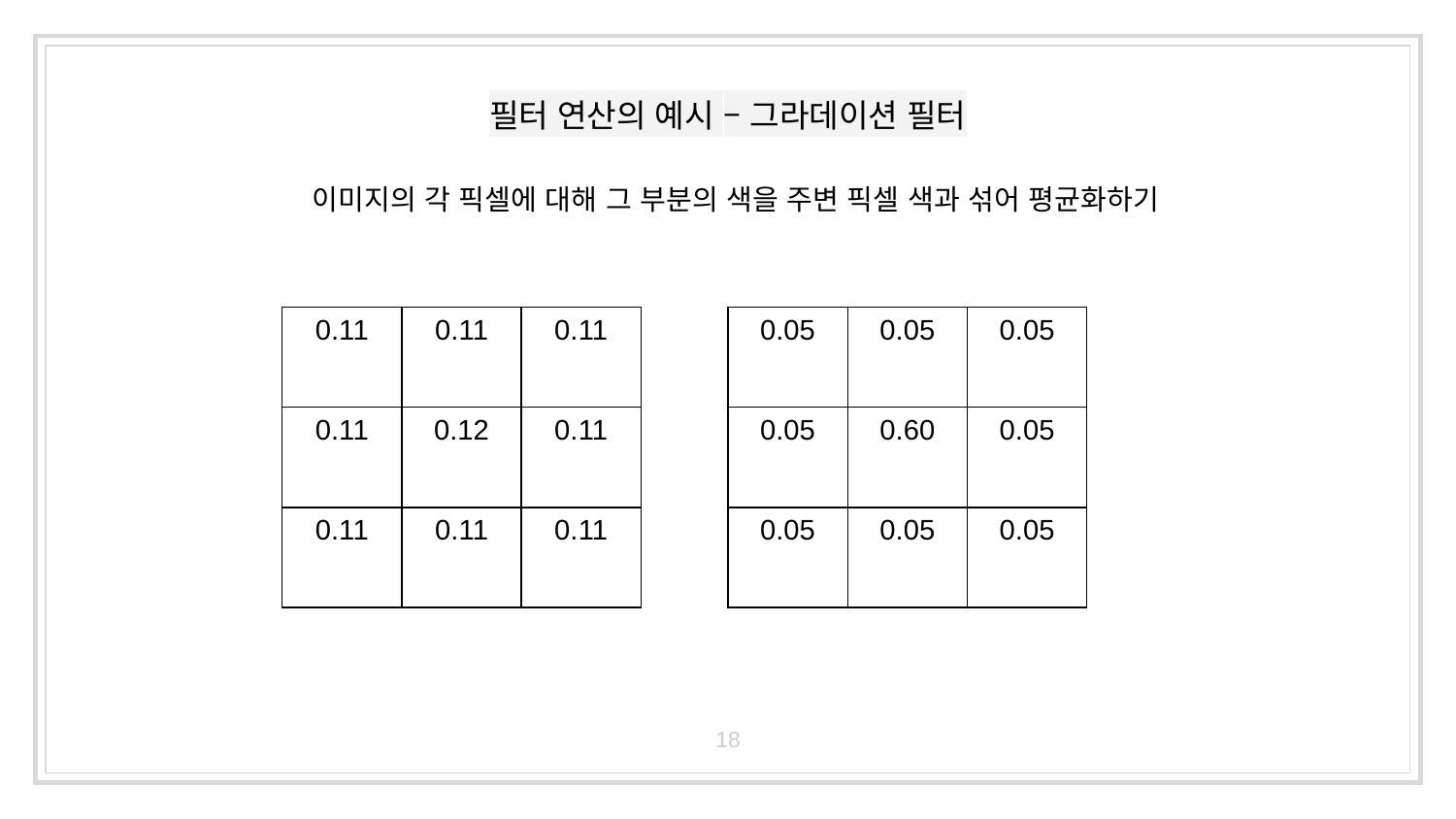

# 필터 연산의 예시 – 그라데이션 필터
이미지의 각 픽셀에 대해 그 부분의 색을 주변 픽셀 색과 섞어 평균화하기
| 0.05 | 0.05 | 0.05 |
| --- | --- | --- |
| 0.05 | 0.60 | 0.05 |
| 0.05 | 0.05 | 0.05 |
| 0.11 | 0.11 | 0.11 |
| --- | --- | --- |
| 0.11 | 0.12 | 0.11 |
| 0.11 | 0.11 | 0.11 |
18